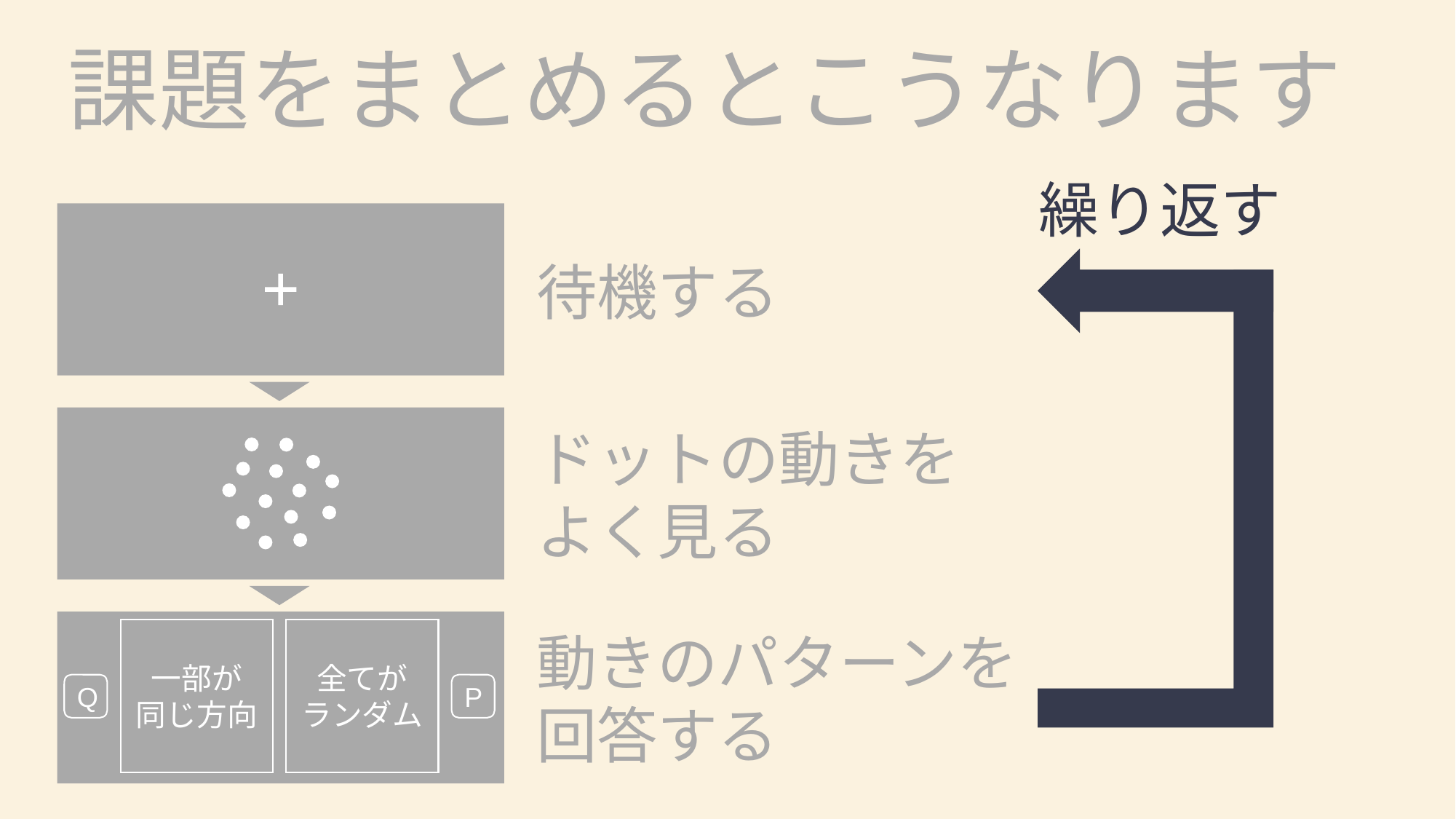

# 課題をまとめるとこうなります
繰り返す

待機する

ドットの動きを
よく見る

一部が
同じ方向
全てが
ランダム
動きのパターンを
回答する
Q
P